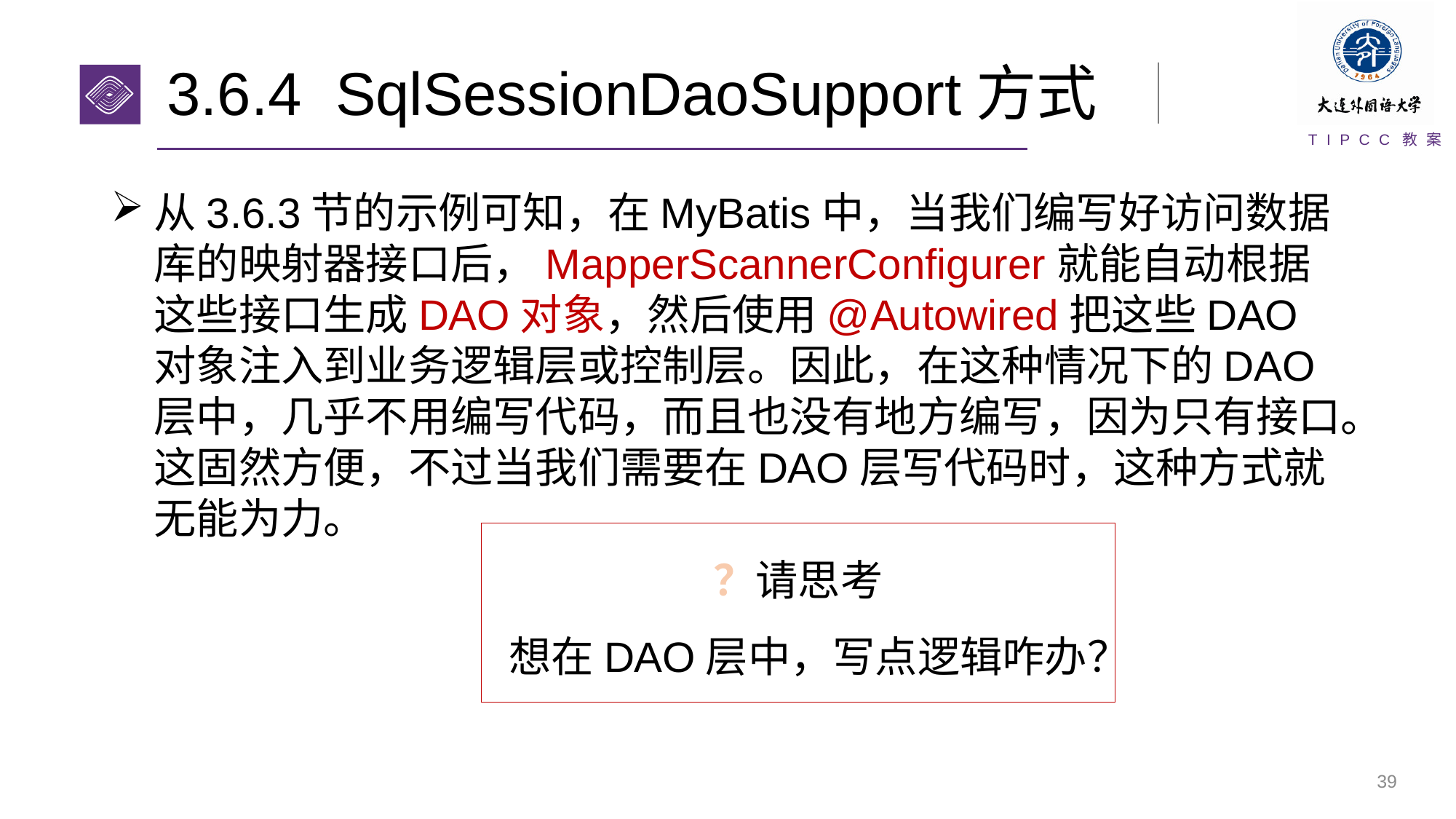

# 3.6.4  SqlSessionDaoSupport方式
从3.6.3节的示例可知，在MyBatis中，当我们编写好访问数据库的映射器接口后，MapperScannerConfigurer就能自动根据这些接口生成DAO对象，然后使用@Autowired把这些DAO对象注入到业务逻辑层或控制层。因此，在这种情况下的DAO层中，几乎不用编写代码，而且也没有地方编写，因为只有接口。这固然方便，不过当我们需要在DAO层写代码时，这种方式就无能为力。
？请思考
想在DAO层中，写点逻辑咋办？
39